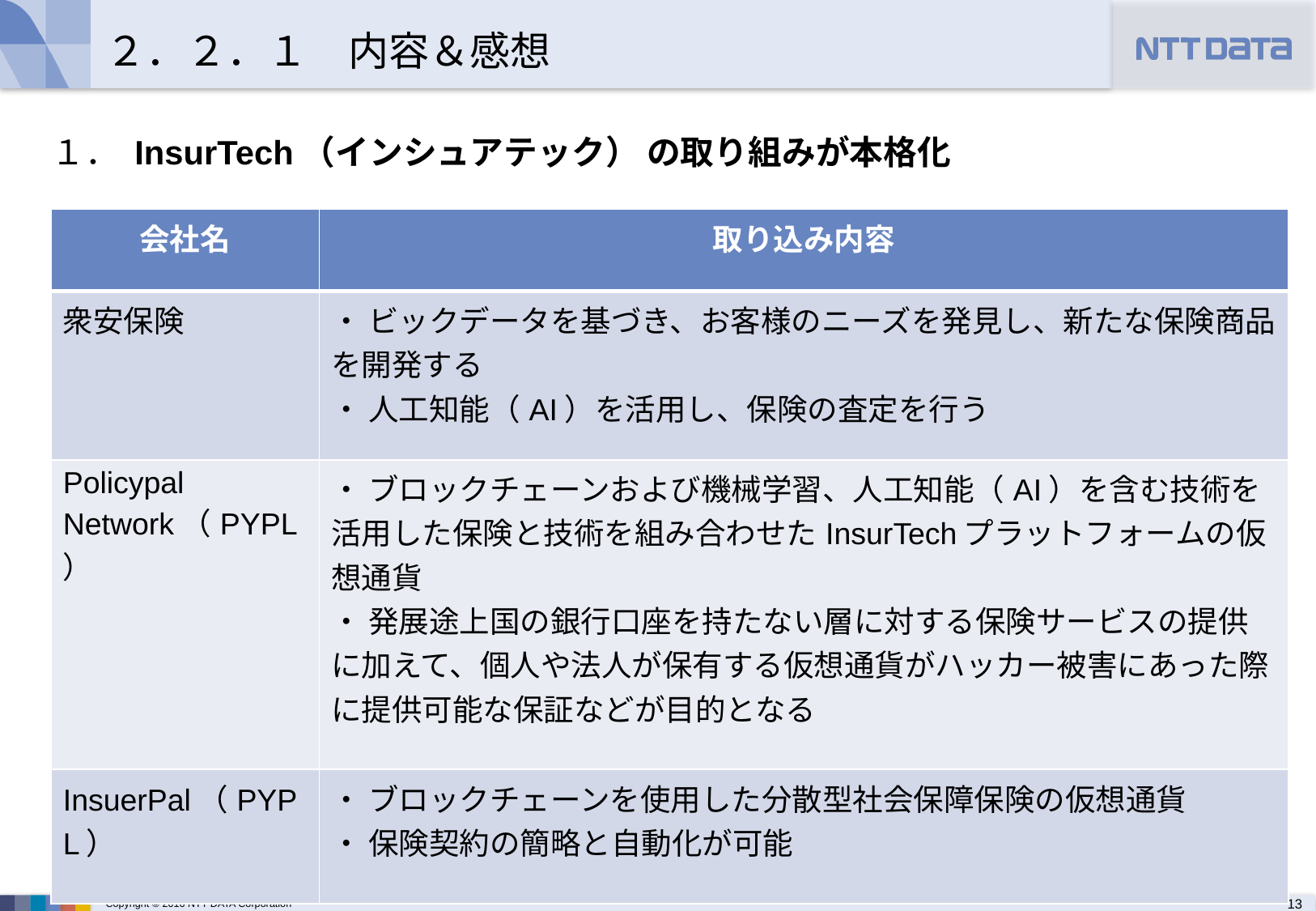

# ２．２．１　内容＆感想

１． InsurTech（インシュアテック） の取り組みが本格化

| 会社名 | 取り込み内容 |
| --- | --- |
| 衆安保険 | ・ ビックデータを基づき、お客様のニーズを発見し、新たな保険商品を開発する ・ 人工知能（AI）を活用し、保険の査定を行う |
| Policypal Network（PYPL） | ・ ブロックチェーンおよび機械学習、人工知能（AI）を含む技術を活用した保険と技術を組み合わせたInsurTechプラットフォームの仮想通貨 ・ 発展途上国の銀行口座を持たない層に対する保険サービスの提供に加えて、個人や法人が保有する仮想通貨がハッカー被害にあった際に提供可能な保証などが目的となる |
| InsuerPal（PYPL） | ・ ブロックチェーンを使用した分散型社会保障保険の仮想通貨 ・ 保険契約の簡略と自動化が可能 |